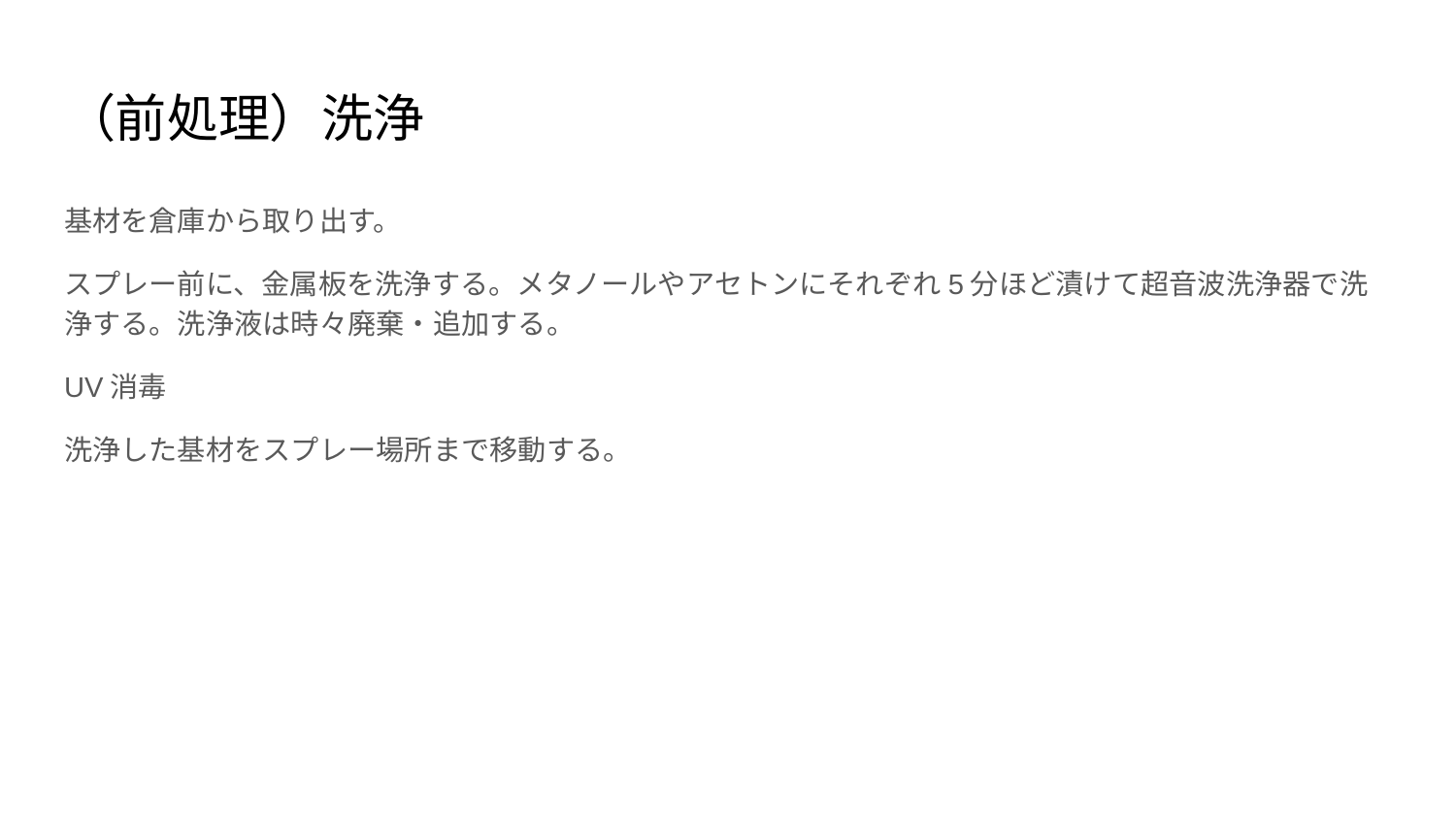

# （前処理）洗浄
基材を倉庫から取り出す。
スプレー前に、金属板を洗浄する。メタノールやアセトンにそれぞれ5分ほど漬けて超音波洗浄器で洗浄する。洗浄液は時々廃棄・追加する。
UV消毒
洗浄した基材をスプレー場所まで移動する。